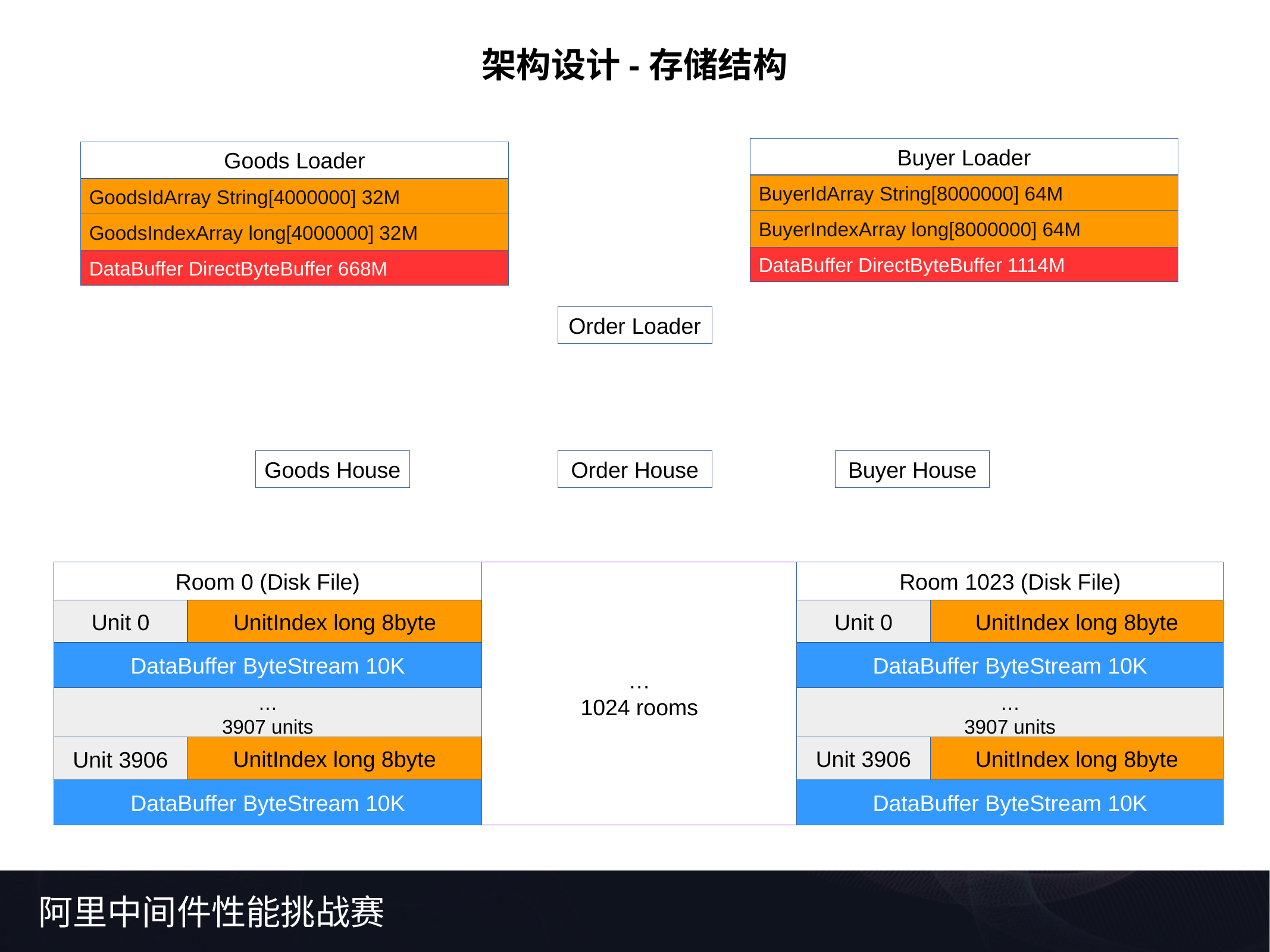

架构设计-存储结构

Buyer Loader

Goods Loader
BuyerIdArray String[8000000] 64M
GoodsIdArray String[4000000] 32M
BuyerIndexArray long[8000000] 64M

GoodsIndexArray long[4000000] 32M
DataBuffer DirectByteBuffer 1114M
DataBuffer DirectByteBuffer 668M
Order Loader

Goods House
Order House
Buyer House

Room 0 (Disk File)
Room 1023 (Disk File)

…
1024 rooms

Unit 0
UnitIndex long 8byte
Unit 0

UnitIndex long 8byte
DataBuffer ByteStream 10K
DataBuffer ByteStream 10K
…
3907 units
…
3907 units

Unit 3906
UnitIndex long 8byte
Unit 3906

UnitIndex long 8byte
DataBuffer ByteStream 10K
DataBuffer ByteStream 10K